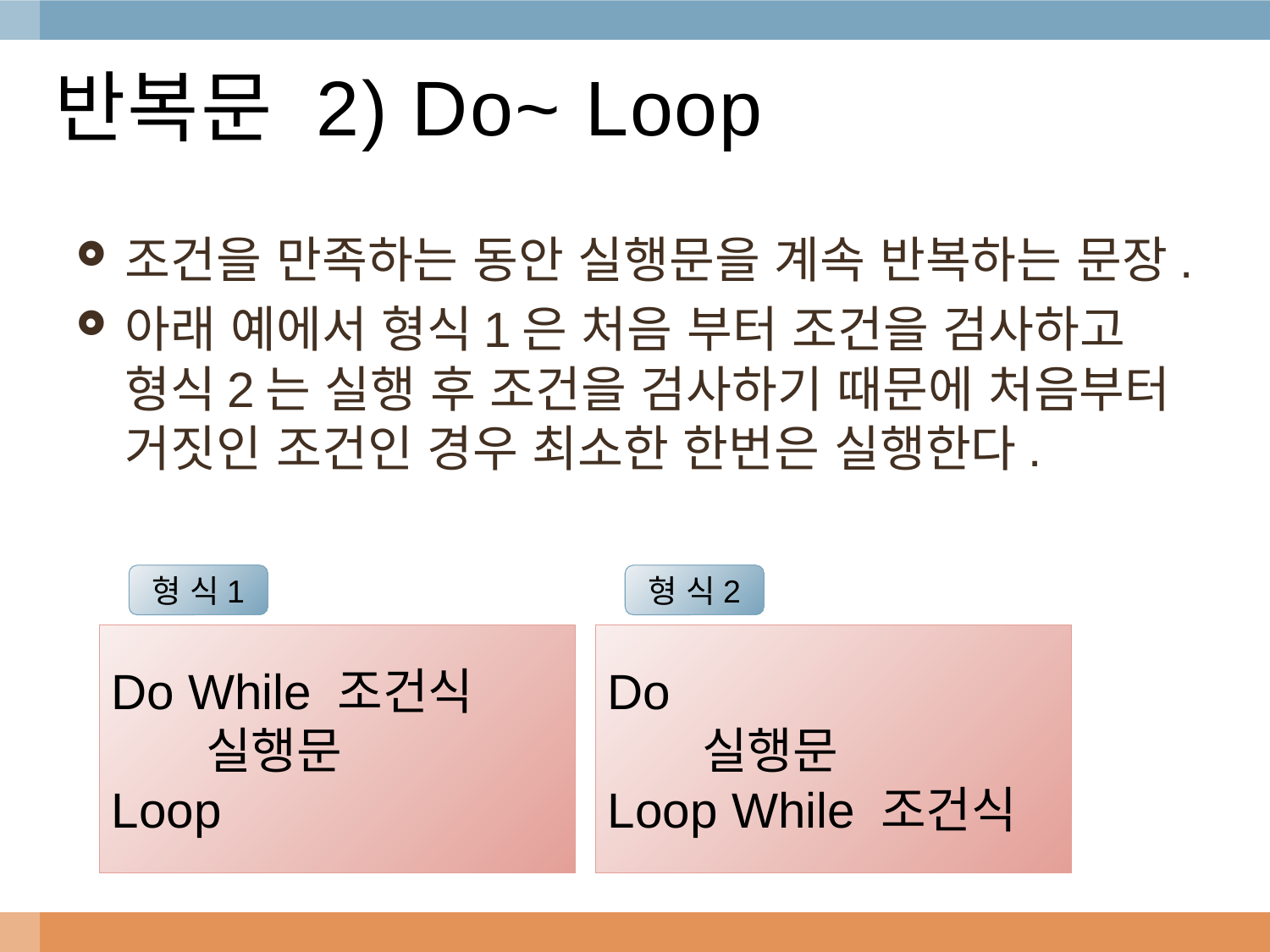

# 반복문 2) Do~ Loop
조건을 만족하는 동안 실행문을 계속 반복하는 문장.
아래 예에서 형식1은 처음 부터 조건을 검사하고 형식2는 실행 후 조건을 검사하기 때문에 처음부터 거짓인 조건인 경우 최소한 한번은 실행한다.
형 식1
형 식2
Do While 조건식
      실행문
Loop
Do
      실행문
Loop While 조건식